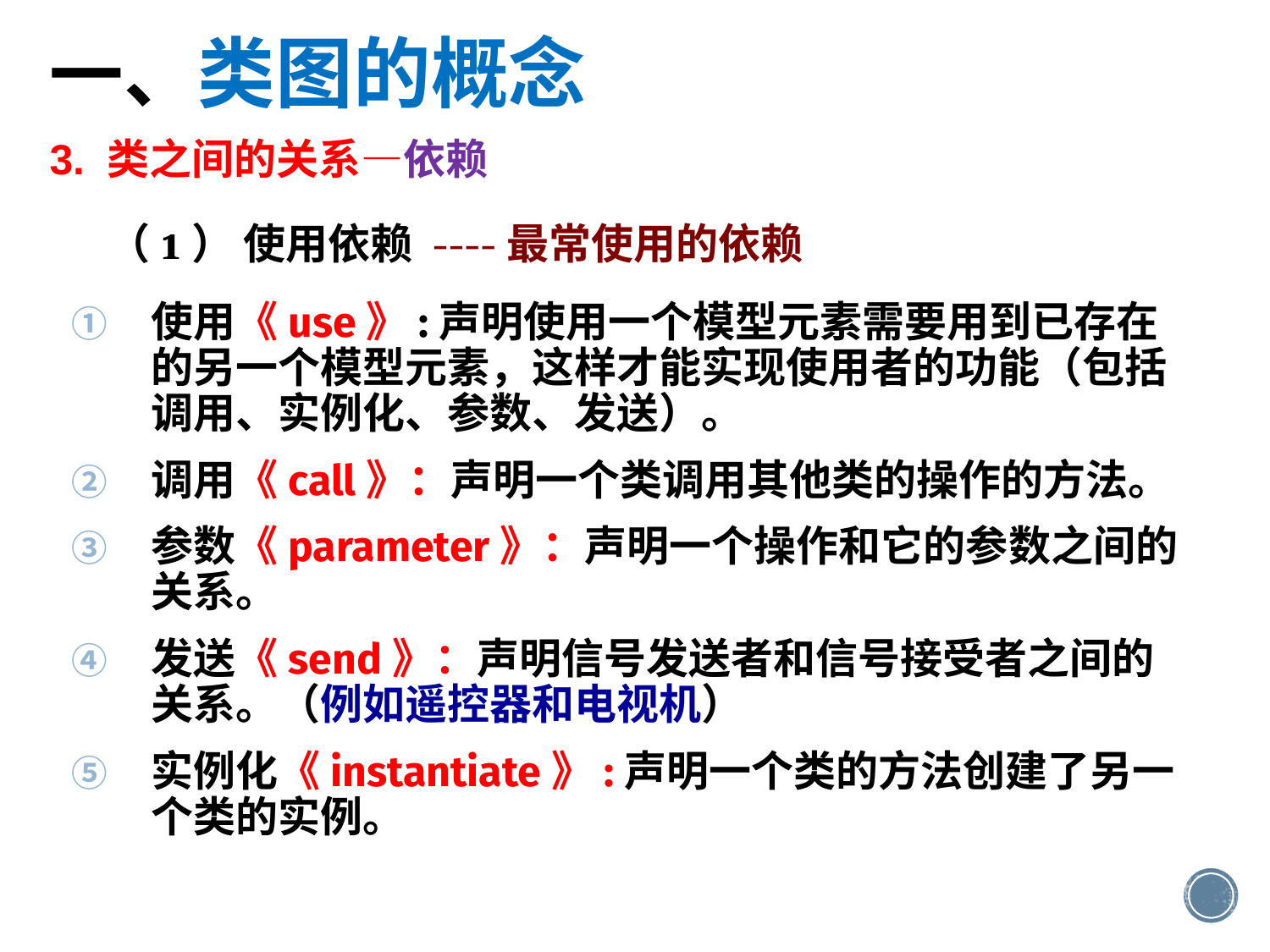

一、类图的概念
3. 类之间的关系—依赖
# （1） 使用依赖 ----最常使用的依赖
使用《use》:声明使用一个模型元素需要用到已存在的另一个模型元素，这样才能实现使用者的功能（包括调用、实例化、参数、发送）。
调用《call》：声明一个类调用其他类的操作的方法。
参数《parameter》：声明一个操作和它的参数之间的关系。
发送《send》：声明信号发送者和信号接受者之间的关系。（例如遥控器和电视机）
实例化《instantiate》:声明一个类的方法创建了另一个类的实例。